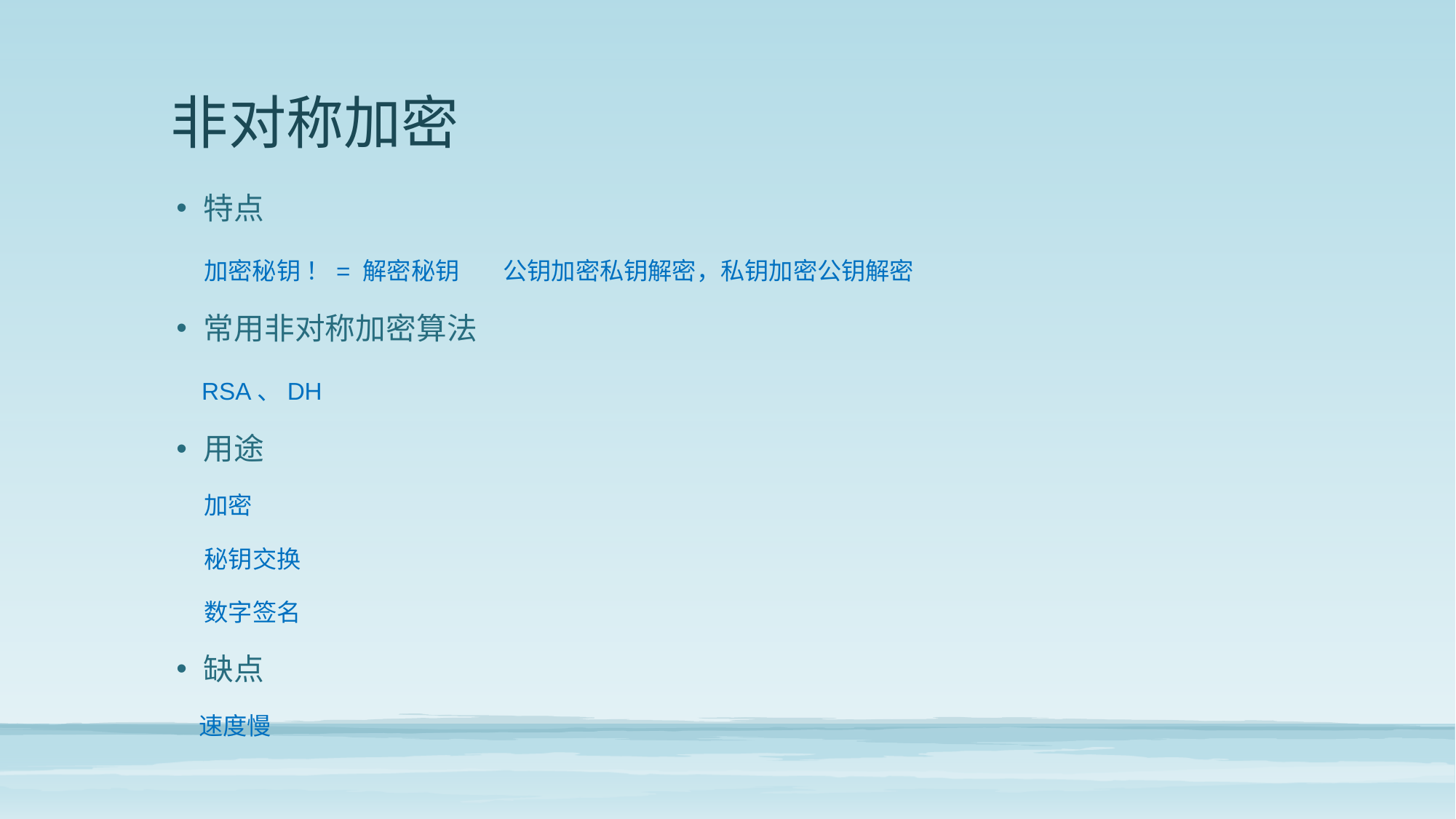

# 非对称加密
特点
   加密秘钥 ！= 解密秘钥        公钥加密私钥解密，私钥加密公钥解密
常用非对称加密算法
   RSA、DH
用途
    加密
    秘钥交换
    数字签名
缺点
   速度慢